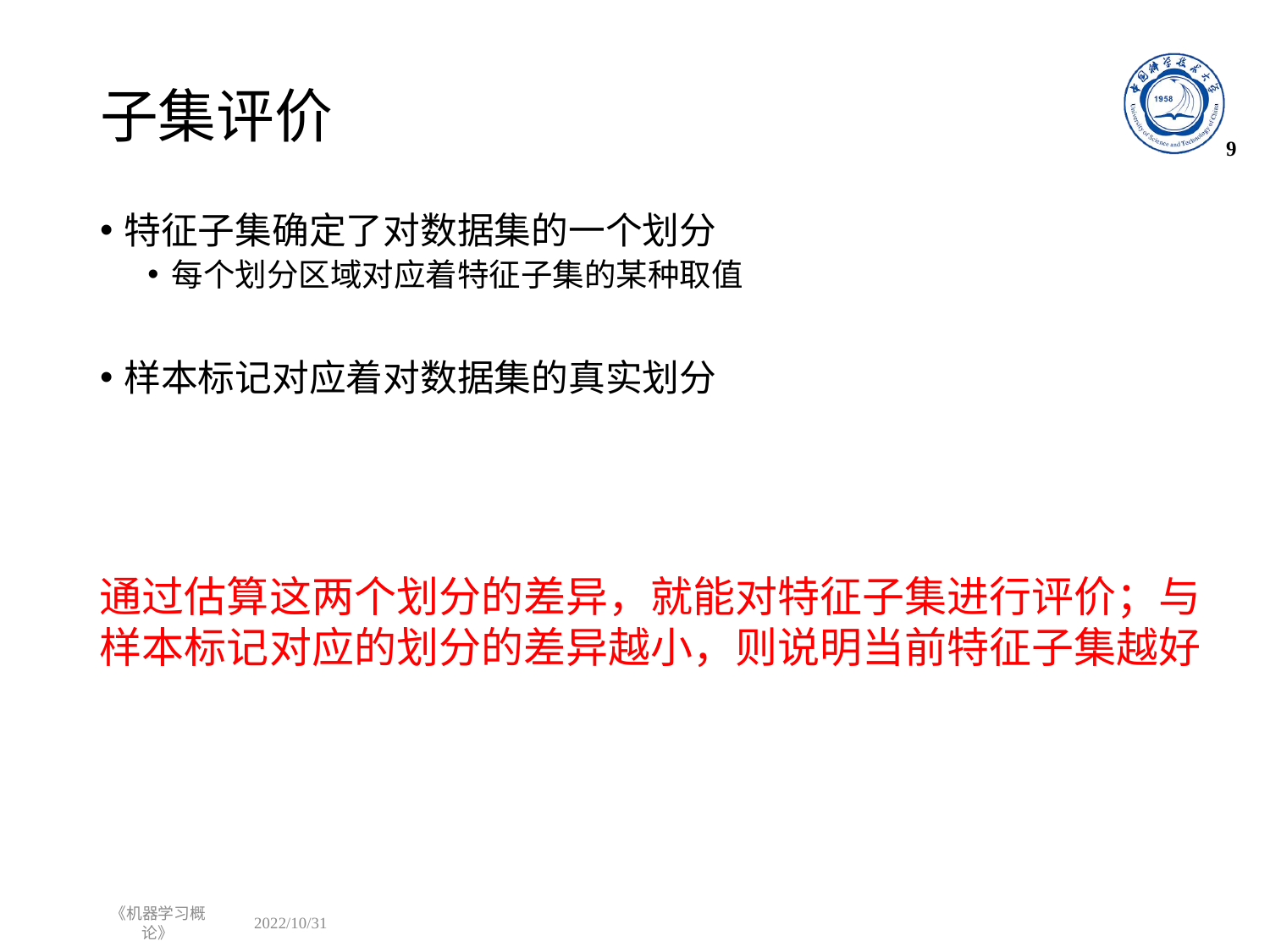

# 子集评价
9
特征子集确定了对数据集的一个划分
每个划分区域对应着特征子集的某种取值

样本标记对应着对数据集的真实划分

通过估算这两个划分的差异，就能对特征子集进行评价；与样本标记对应的划分的差异越小，则说明当前特征子集越好
《机器学习概论》
2022/10/31